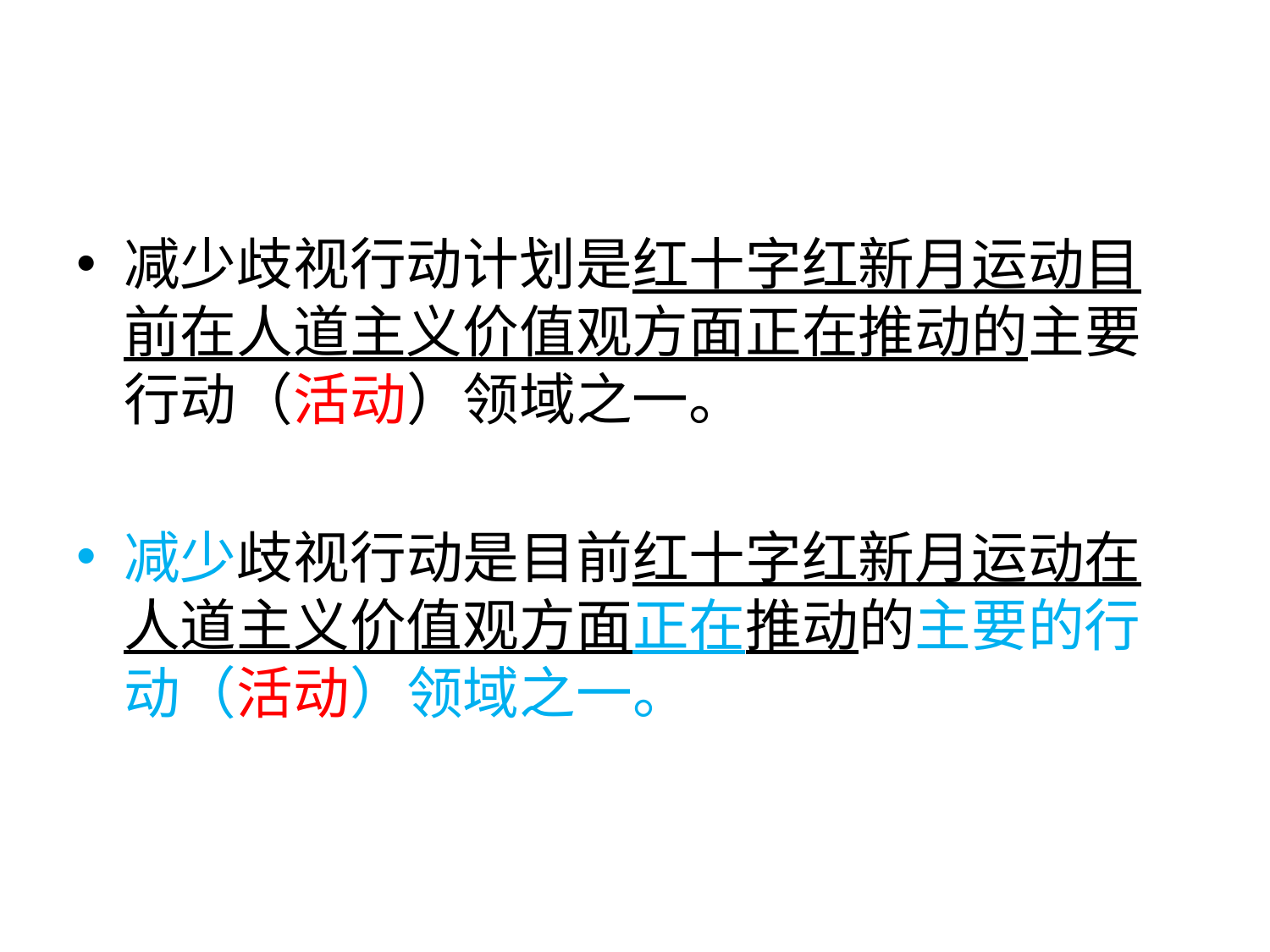

#
减少歧视行动计划是红十字红新月运动目前在人道主义价值观方面正在推动的主要行动（活动）领域之一。

减少歧视行动是目前红十字红新月运动在人道主义价值观方面正在推动的主要的行动（活动）领域之一。